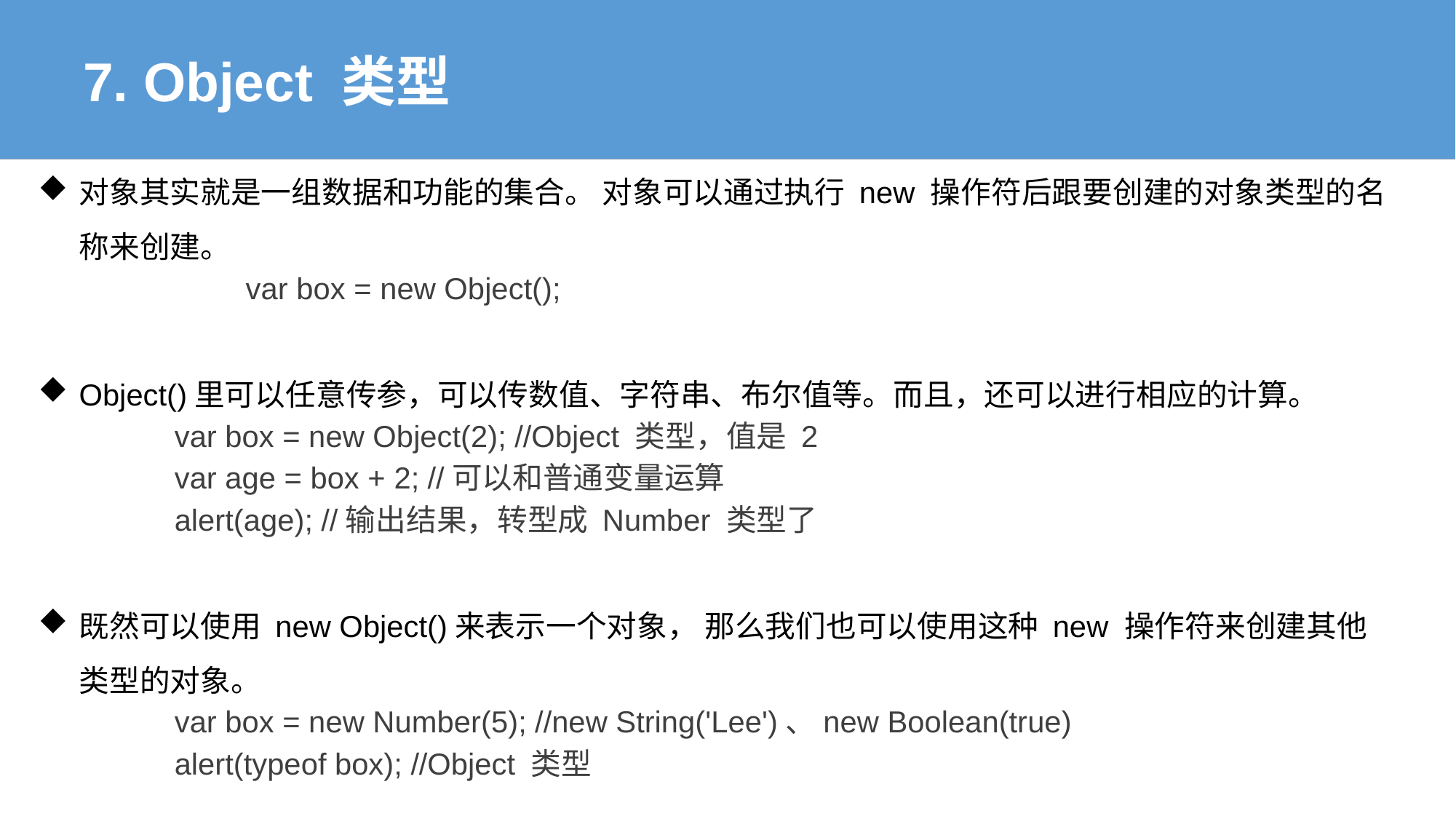

7. Object 类型

对象其实就是一组数据和功能的集合。 对象可以通过执行 new 操作符后跟要创建的对象类型的名称来创建。
	  var box = new Object();

Object()里可以任意传参，可以传数值、字符串、布尔值等。而且，还可以进行相应的计算。
var box = new Object(2); //Object 类型，值是 2
var age = box + 2; //可以和普通变量运算
alert(age); //输出结果，转型成 Number 类型了

既然可以使用 new Object()来表示一个对象， 那么我们也可以使用这种 new 操作符来创建其他类型的对象。
var box = new Number(5); //new String('Lee')、new Boolean(true)
alert(typeof box); //Object 类型